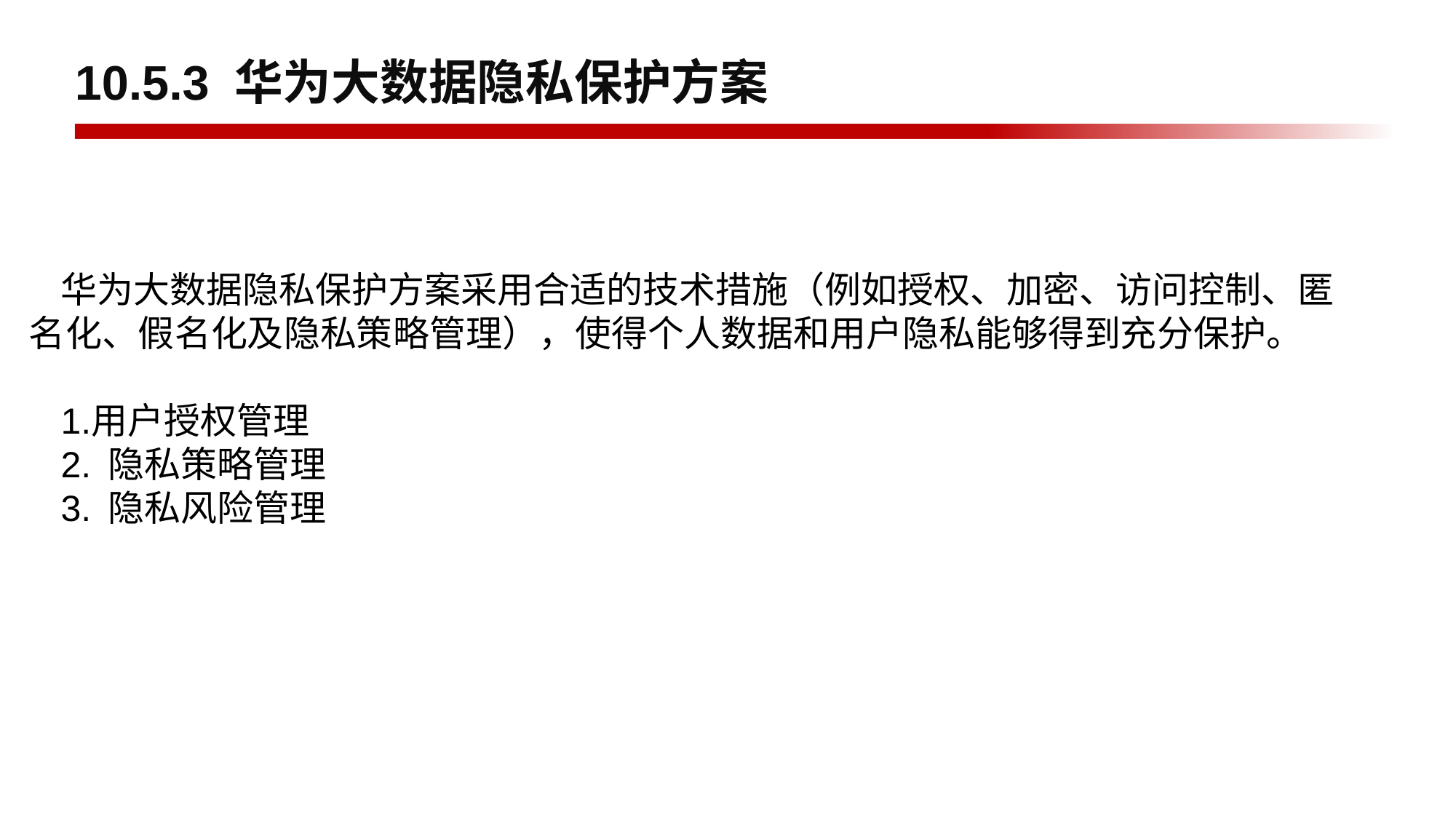

# 10.5.3 华为大数据隐私保护方案

华为大数据隐私保护方案采用合适的技术措施（例如授权、加密、访问控制、匿名化、假名化及隐私策略管理），使得个人数据和用户隐私能够得到充分保护。

用户授权管理
 隐私策略管理
 隐私风险管理